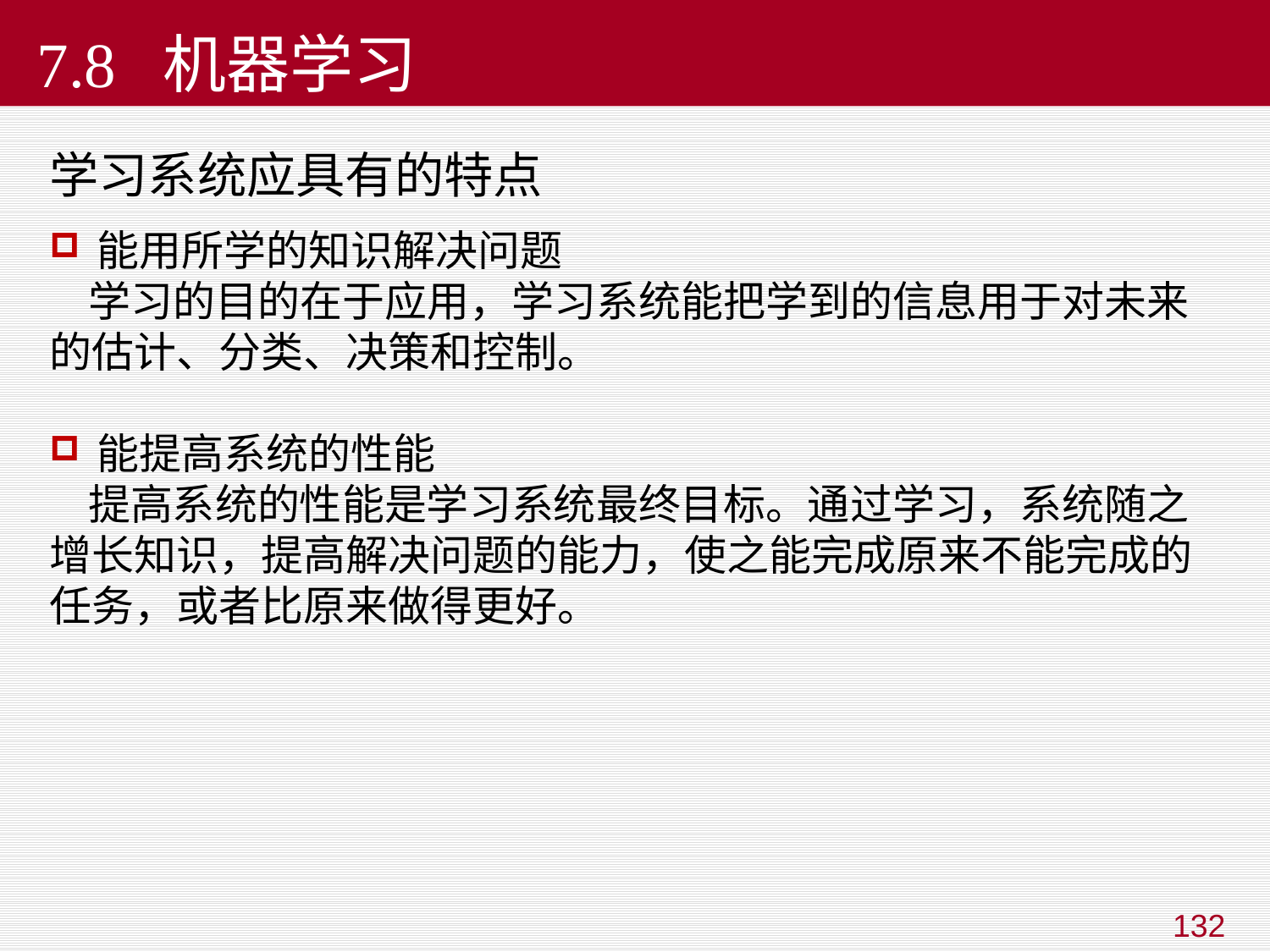

7.8  机器学习
学习系统应具有的特点
能用所学的知识解决问题
   学习的目的在于应用，学习系统能把学到的信息用于对未来的估计、分类、决策和控制。

能提高系统的性能
   提高系统的性能是学习系统最终目标。通过学习，系统随之增长知识，提高解决问题的能力，使之能完成原来不能完成的任务，或者比原来做得更好。

132